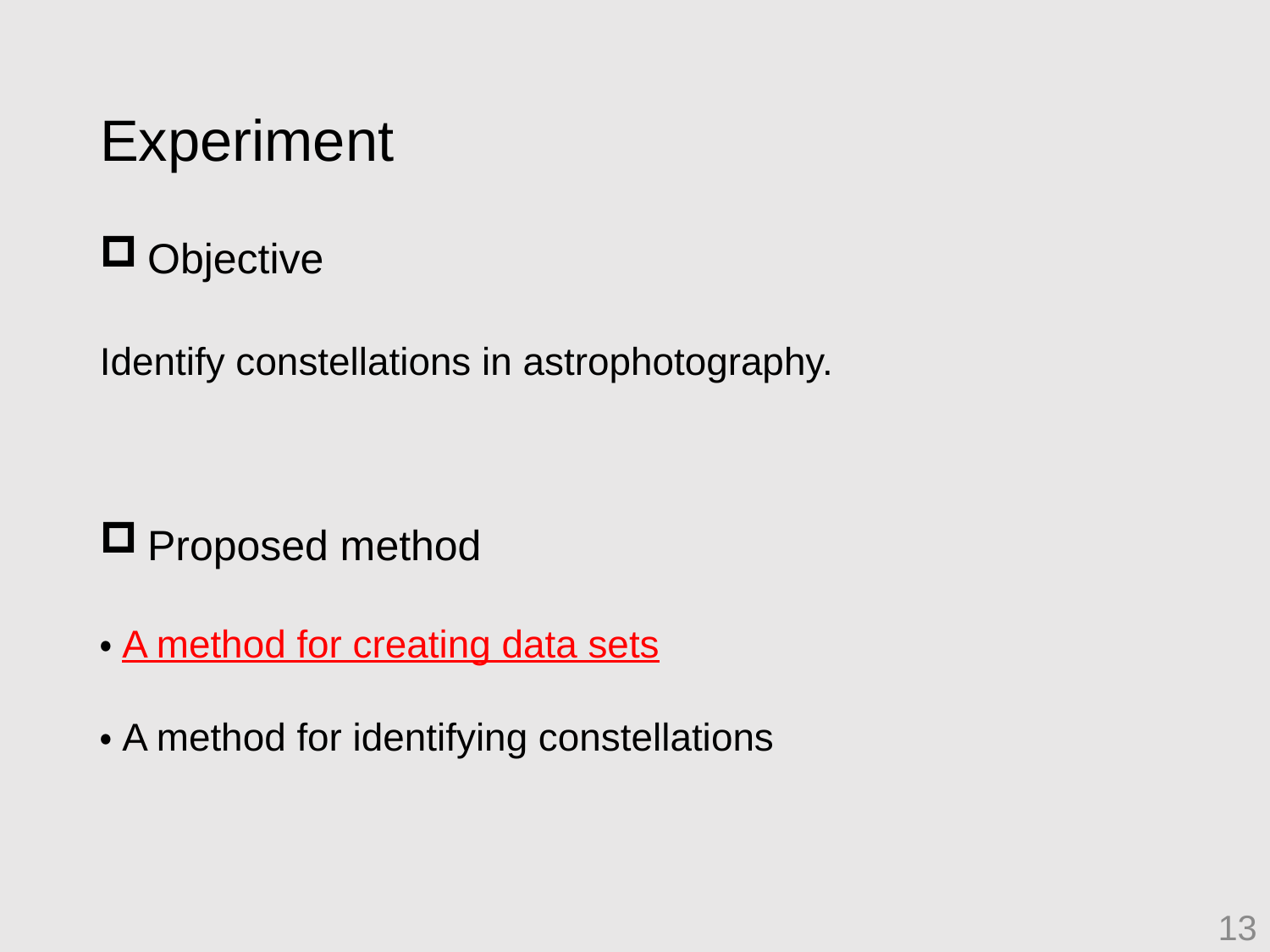

# Experiment
Objective

Identify constellations in astrophotography.
Proposed method

・A method for creating data sets

・A method for identifying constellations

13